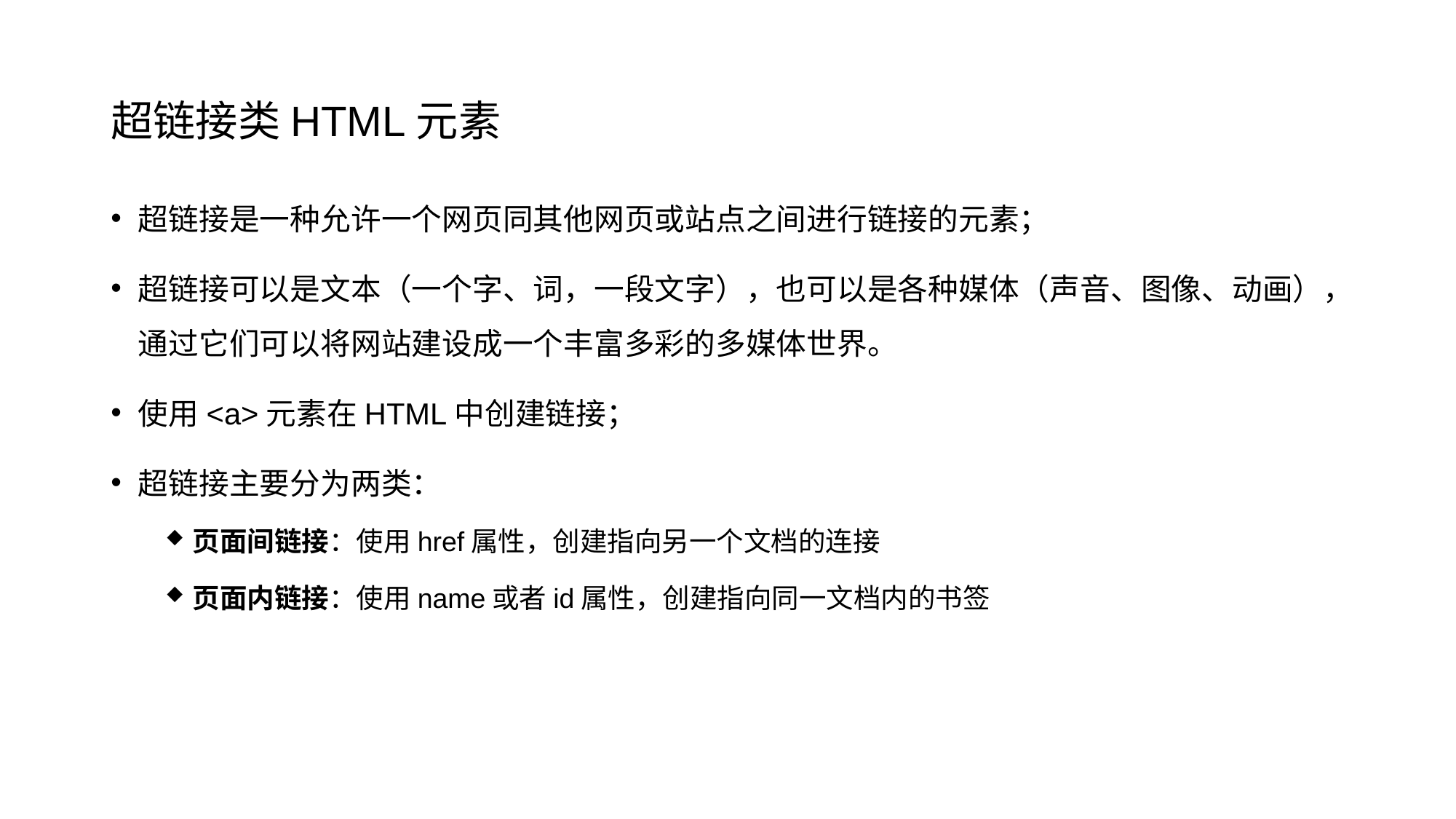

# 超链接类HTML元素
超链接是一种允许一个网页同其他网页或站点之间进行链接的元素；
超链接可以是文本（一个字、词，一段文字），也可以是各种媒体（声音、图像、动画），通过它们可以将网站建设成一个丰富多彩的多媒体世界。
使用<a>元素在HTML中创建链接；
超链接主要分为两类：
页面间链接：使用href属性，创建指向另一个文档的连接
页面内链接：使用name或者id属性，创建指向同一文档内的书签